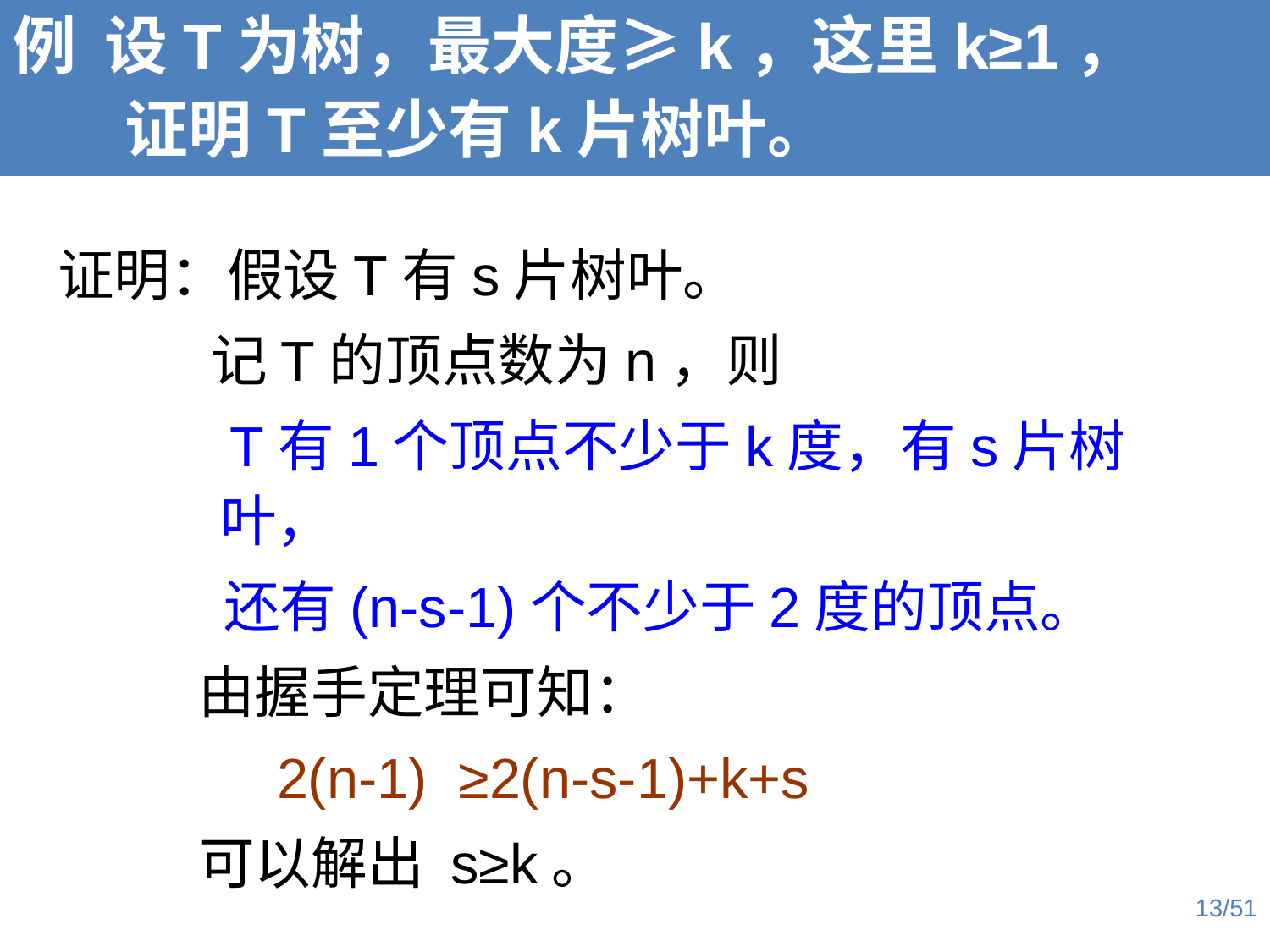

例  设T为树，最大度≥k，这里k≥1，
证明T至少有k片树叶。
证明：假设T有s片树叶。
           记T的顶点数为n，则
           T有1个顶点不少于k度，有s片树叶，
            还有(n-s-1)个不少于2度的顶点。
          由握手定理可知：
              2(n-1)  ≥2(n-s-1)+k+s
          可以解出 s≥k。
13/51